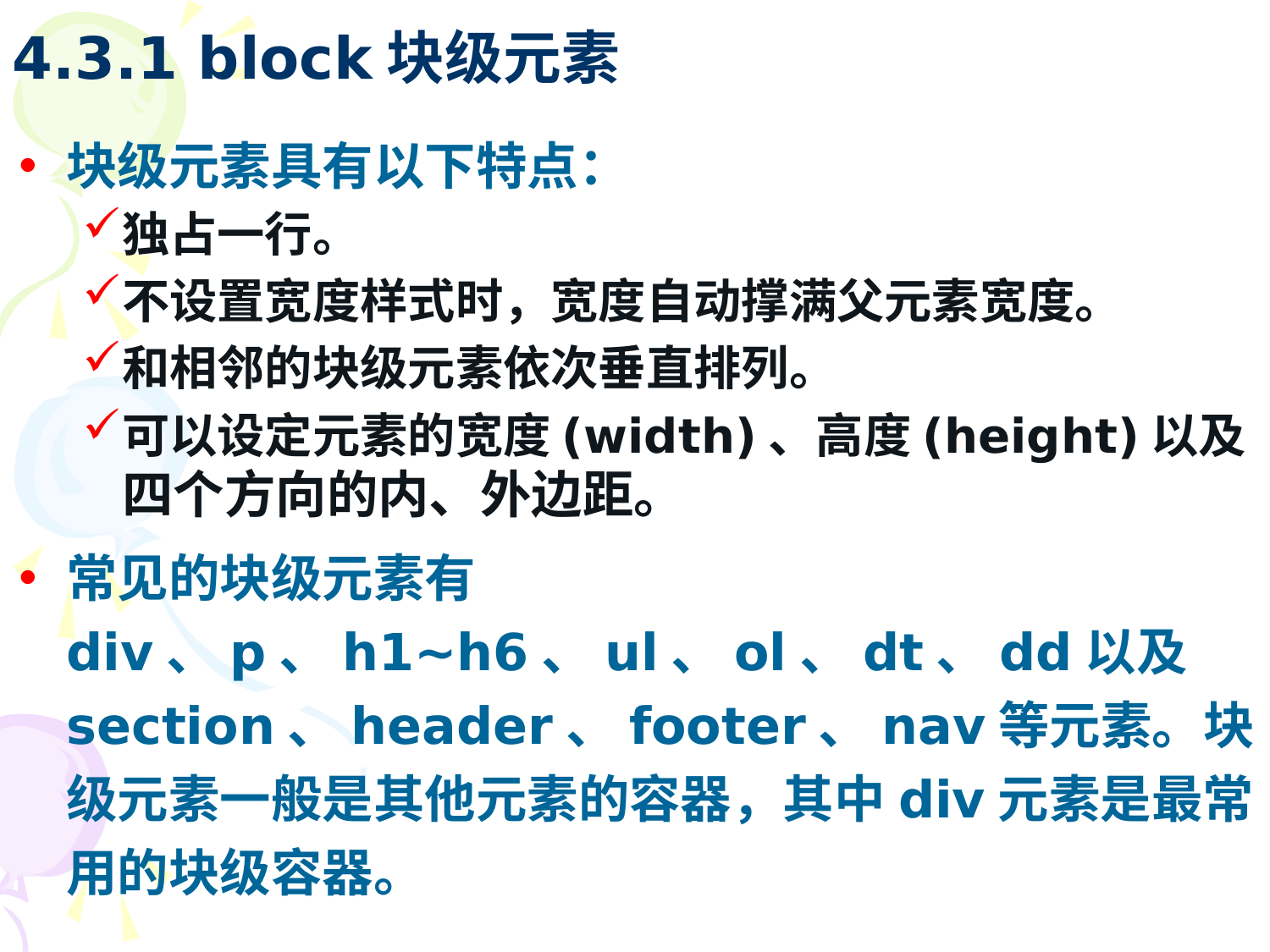

# 4.3.1 block块级元素
块级元素具有以下特点：
独占一行。
不设置宽度样式时，宽度自动撑满父元素宽度。
和相邻的块级元素依次垂直排列。
可以设定元素的宽度(width)、高度(height)以及四个方向的内、外边距。
常见的块级元素有div、p、h1~h6、ul、ol、dt、dd以及section、header、footer、nav等元素。块级元素一般是其他元素的容器，其中div元素是最常用的块级容器。